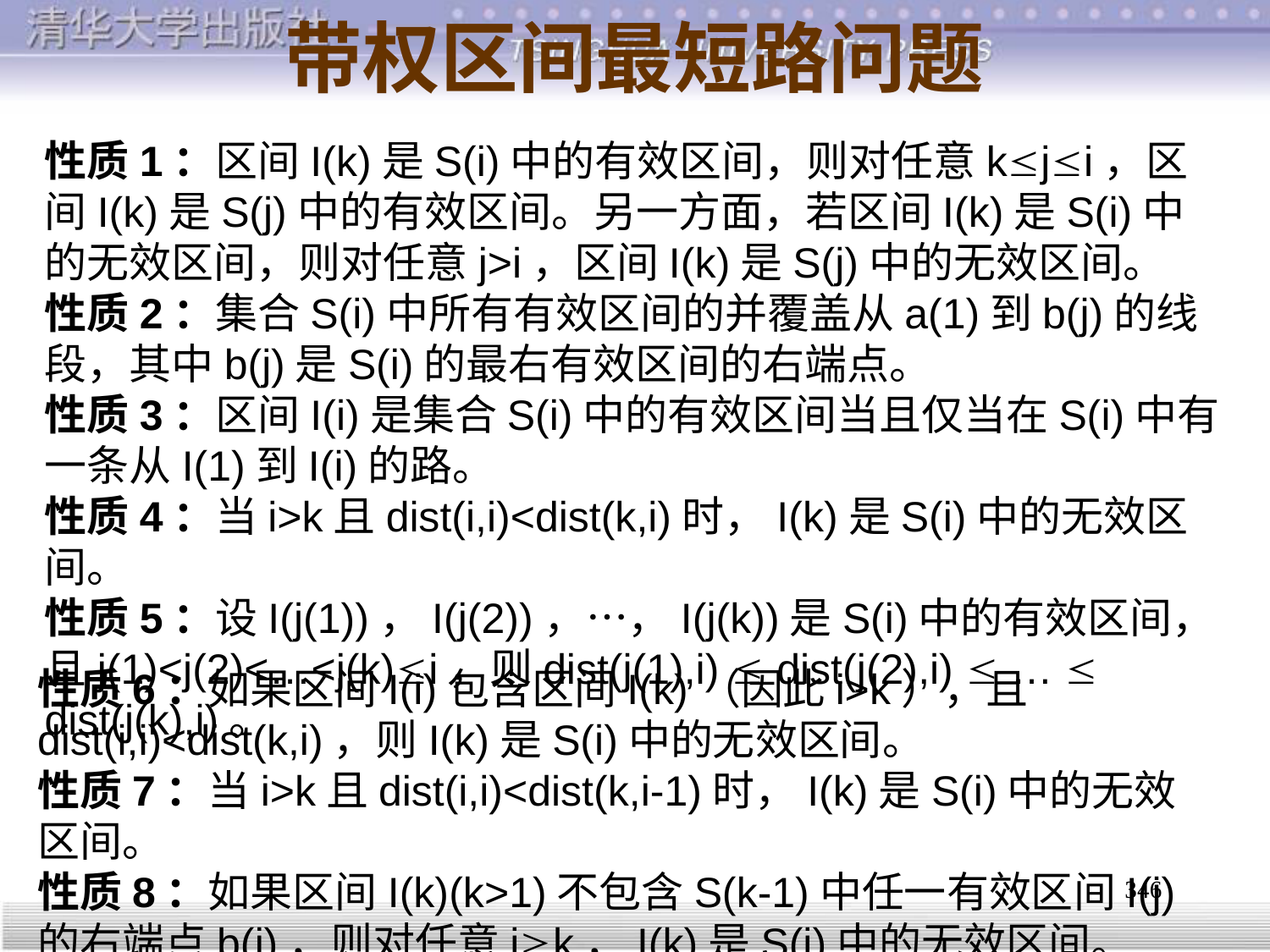

带权区间最短路问题
性质1：区间I(k)是S(i)中的有效区间，则对任意k≤j≤i，区间I(k)是S(j)中的有效区间。另一方面，若区间I(k)是S(i)中的无效区间，则对任意j>i，区间I(k)是S(j)中的无效区间。
性质2：集合S(i)中所有有效区间的并覆盖从a(1)到b(j)的线段，其中b(j)是S(i)的最右有效区间的右端点。
性质3：区间I(i)是集合S(i)中的有效区间当且仅当在S(i)中有一条从I(1)到I(i)的路。
性质4：当i>k且dist(i,i)<dist(k,i)时，I(k)是S(i)中的无效区间。
性质5：设I(j(1))，I(j(2))，…，I(j(k))是S(i)中的有效区间，且j(1)<j(2)<…<j(k)≤i，则dist(j(1),i) ≤ dist(j(2),i) ≤ … ≤ dist(j(k),i)。
性质6：如果区间I(i)包含区间I(k)（因此i>k），且dist(i,i)<dist(k,i)，则I(k)是S(i)中的无效区间。
性质7：当i>k且dist(i,i)<dist(k,i-1)时，I(k)是S(i)中的无效区间。
性质8：如果区间I(k)(k>1)不包含S(k-1)中任一有效区间I(j)的右端点b(j)，则对任意i≥k，I(k)是S(i)中的无效区间。
346